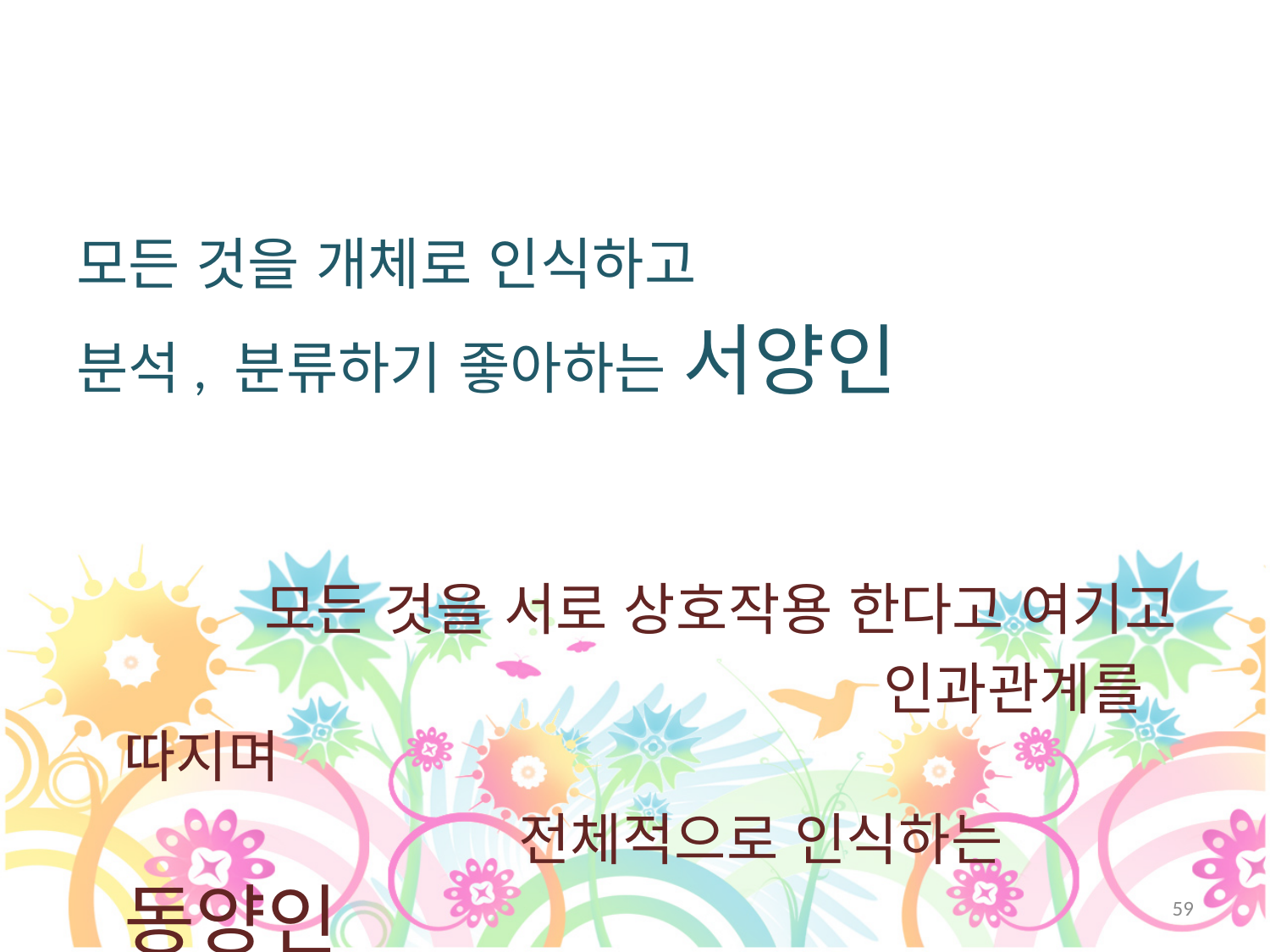

#
모든 것을 개체로 인식하고
분석, 분류하기 좋아하는 서양인

           모든 것을 서로 상호작용 한다고 여기고
                                                  인과관계를 따지며
                           전체적으로 인식하는 동양인

59